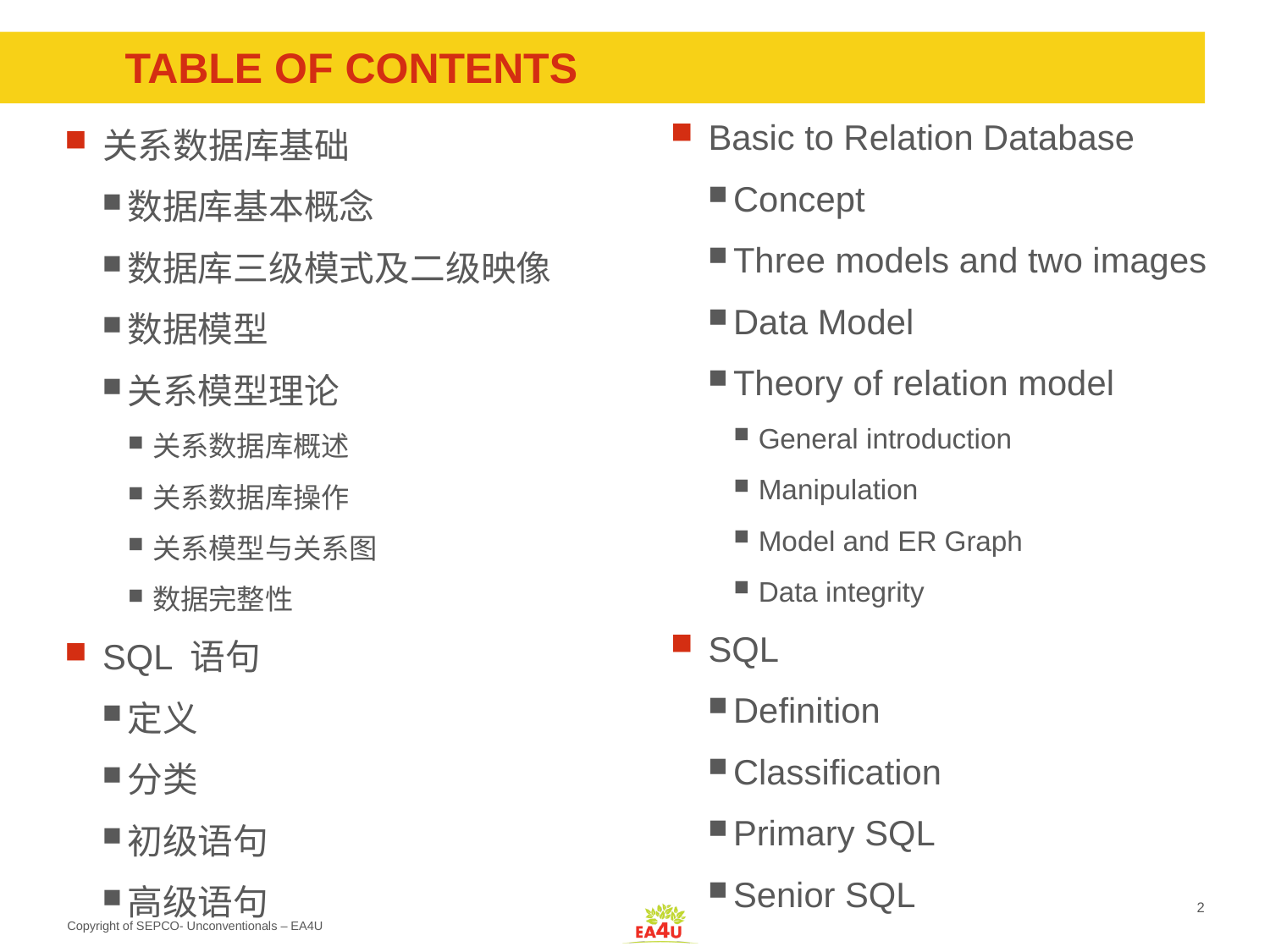

# Table of contents
Basic to Relation Database
Concept
Three models and two images
Data Model
Theory of relation model
General introduction
Manipulation
Model and ER Graph
Data integrity
SQL
Definition
Classification
Primary SQL
Senior SQL

关系数据库基础
数据库基本概念
数据库三级模式及二级映像
数据模型
关系模型理论
关系数据库概述
关系数据库操作
关系模型与关系图
数据完整性
SQL 语句
定义
分类
初级语句
高级语句

2